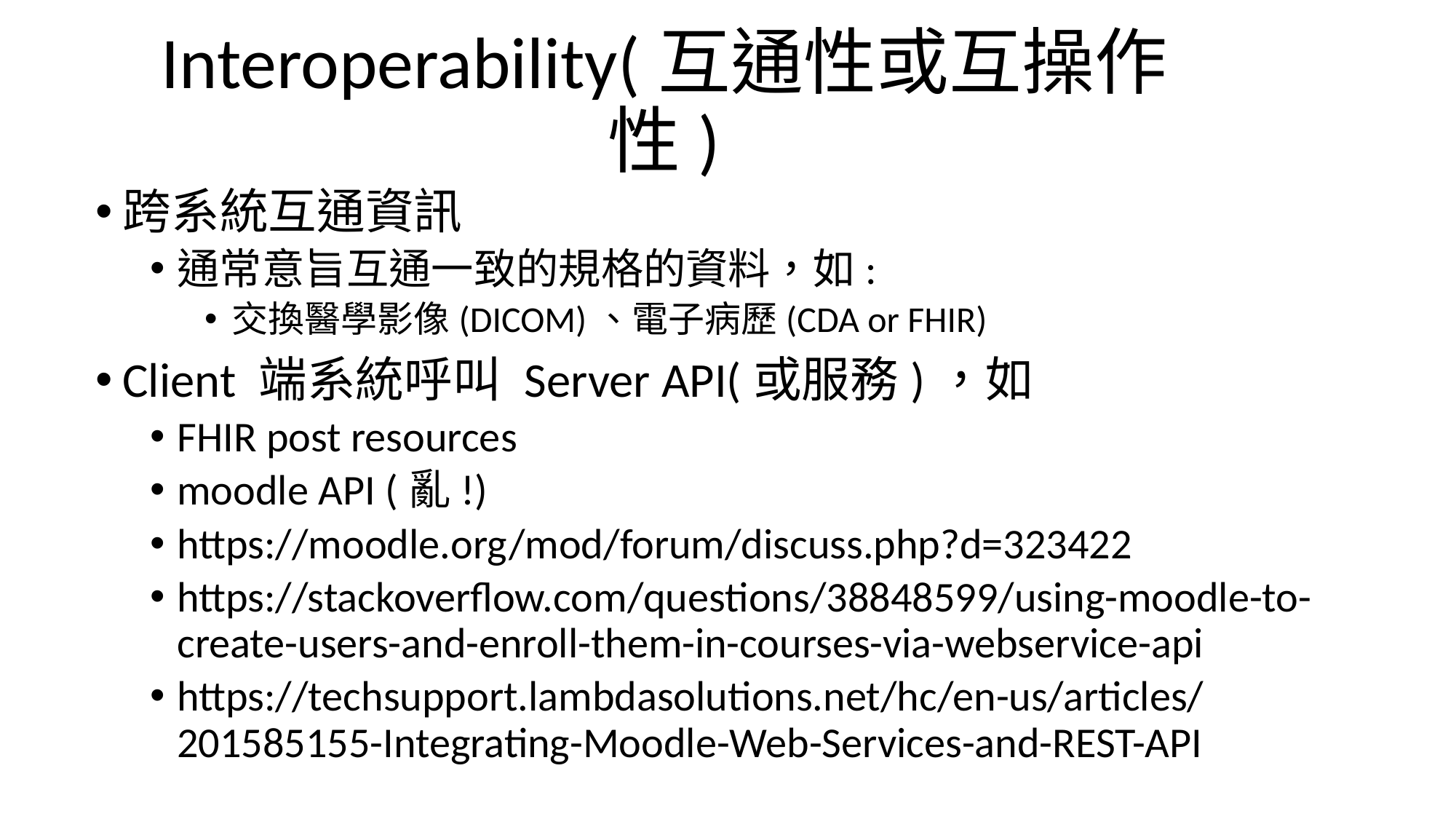

# Interoperability(互通性或互操作性)
跨系統互通資訊
通常意旨互通一致的規格的資料，如:
交換醫學影像(DICOM)、電子病歷(CDA or FHIR)
Client 端系統呼叫 Server API(或服務)，如
FHIR post resources
moodle API (亂!)
https://moodle.org/mod/forum/discuss.php?d=323422
https://stackoverflow.com/questions/38848599/using-moodle-to-create-users-and-enroll-them-in-courses-via-webservice-api
https://techsupport.lambdasolutions.net/hc/en-us/articles/201585155-Integrating-Moodle-Web-Services-and-REST-API